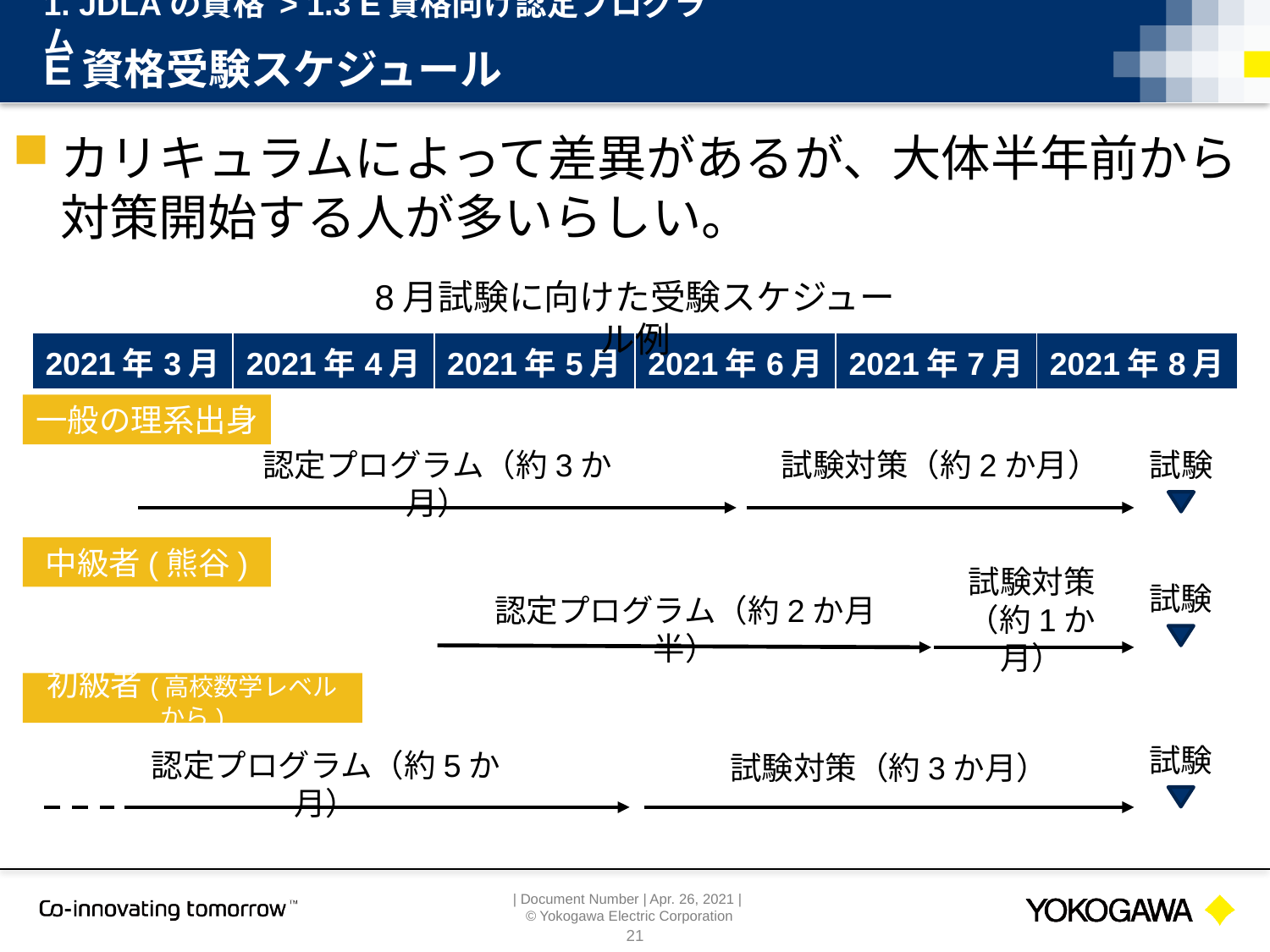

1. JDLAの資格 > 1.3 E資格向け認定プログラム
# E資格受験スケジュール
カリキュラムによって差異があるが、大体半年前から対策開始する人が多いらしい。

8月試験に向けた受験スケジュール例
| 2021年3月 | 2021年4月 | 2021年5月 | 2021年6月 | 2021年7月 | 2021年8月 |
| --- | --- | --- | --- | --- | --- |
一般の理系出身
認定プログラム（約3か月）
試験対策（約2か月）
試験

中級者(熊谷)
試験対策
（約1か月）
試験
認定プログラム（約2か月半）

初級者(高校数学レベルから)
試験
認定プログラム（約5か月）
試験対策（約3か月）

21